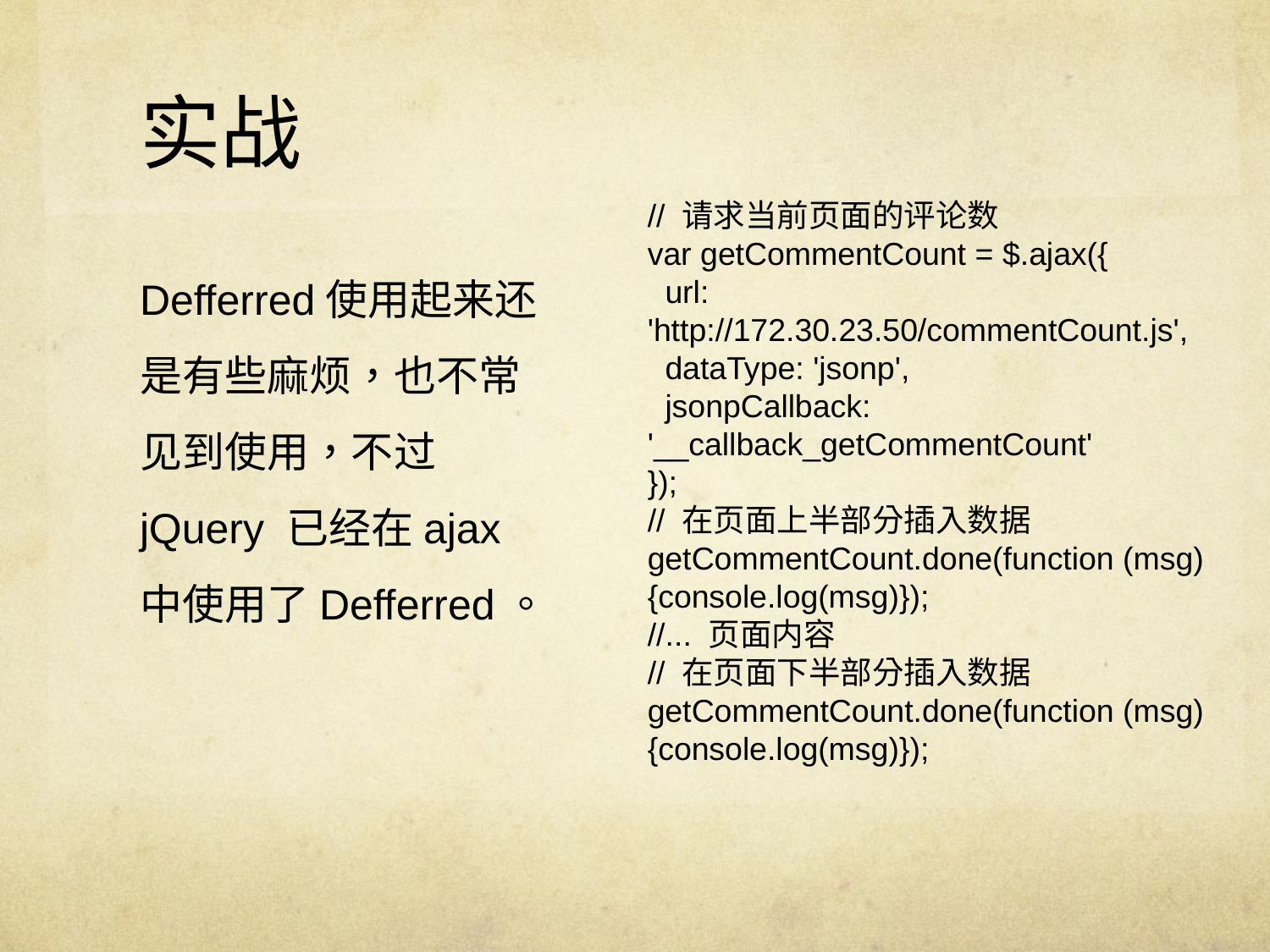

# 实战
// 请求当前页面的评论数
var getCommentCount = $.ajax({
  url: 'http://172.30.23.50/commentCount.js',
  dataType: 'jsonp',
  jsonpCallback: '__callback_getCommentCount'
});
// 在页面上半部分插入数据
getCommentCount.done(function (msg) {console.log(msg)});
//... 页面内容
// 在页面下半部分插入数据
getCommentCount.done(function (msg) {console.log(msg)});
Defferred使用起来还是有些麻烦，也不常见到使用，不过jQuery 已经在ajax中使用了Defferred。